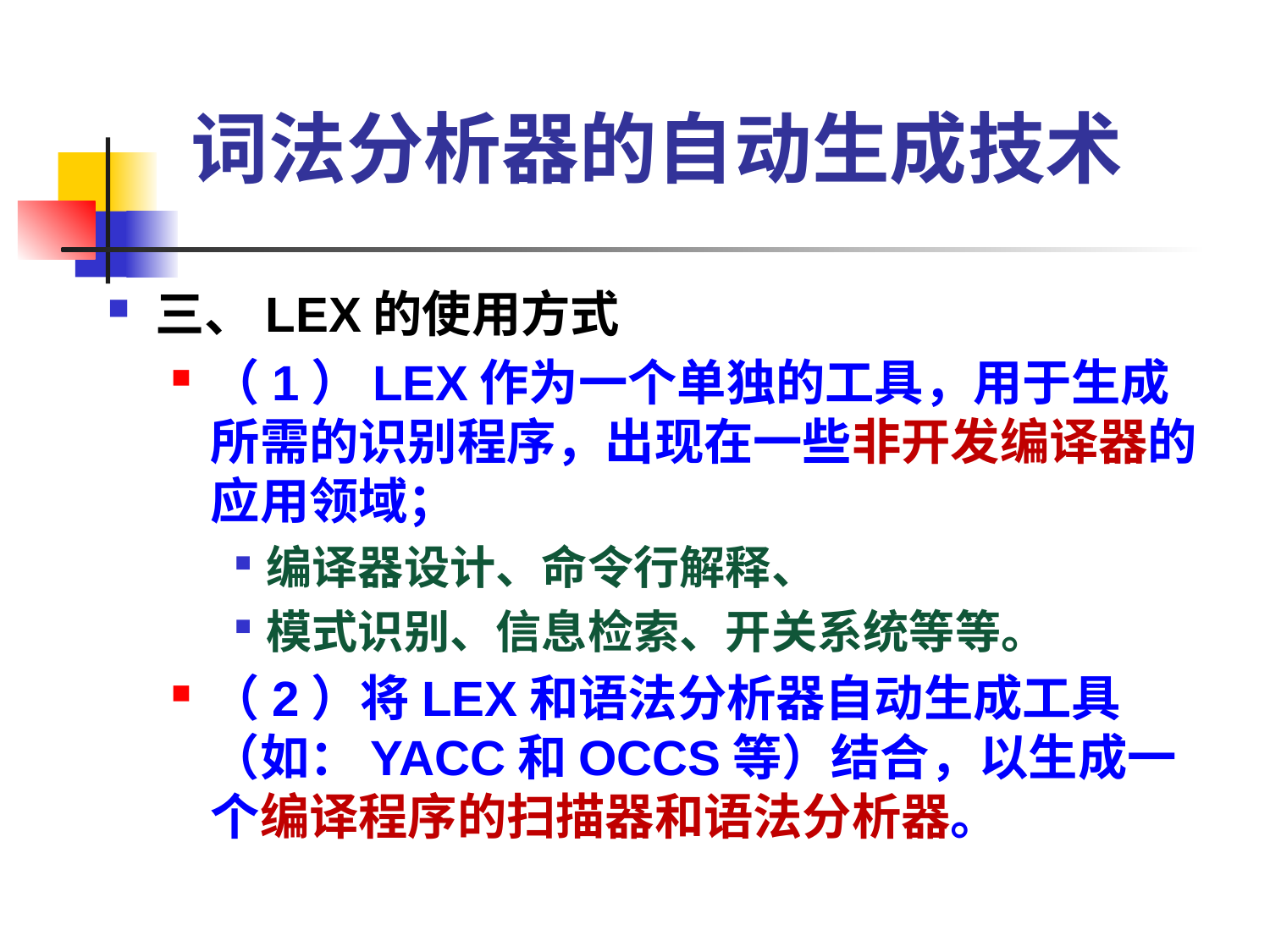

词法分析器的自动生成技术

三、LEX的使用方式
（1）LEX作为一个单独的工具，用于生成所需的识别程序，出现在一些非开发编译器的应用领域；
编译器设计、命令行解释、
模式识别、信息检索、开关系统等等。
（2）将LEX和语法分析器自动生成工具（如：YACC和OCCS等）结合，以生成一个编译程序的扫描器和语法分析器。